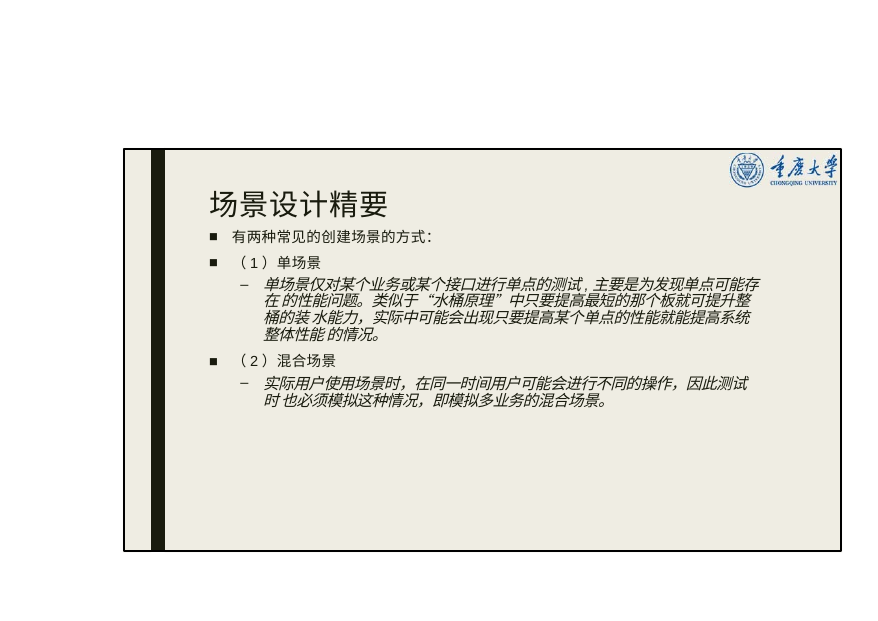

# 场景设计精要
有两种常见的创建场景的方式：
（1）单场景
单场景仅对某个业务或某个接口进行单点的测试,主要是为发现单点可能存在 的性能问题。类似于“水桶原理”中只要提高最短的那个板就可提升整桶的装 水能力，实际中可能会出现只要提高某个单点的性能就能提高系统整体性能 的情况。
（2）混合场景
实际用户使用场景时，在同一时间用户可能会进行不同的操作，因此测试时 也必须模拟这种情况，即模拟多业务的混合场景。